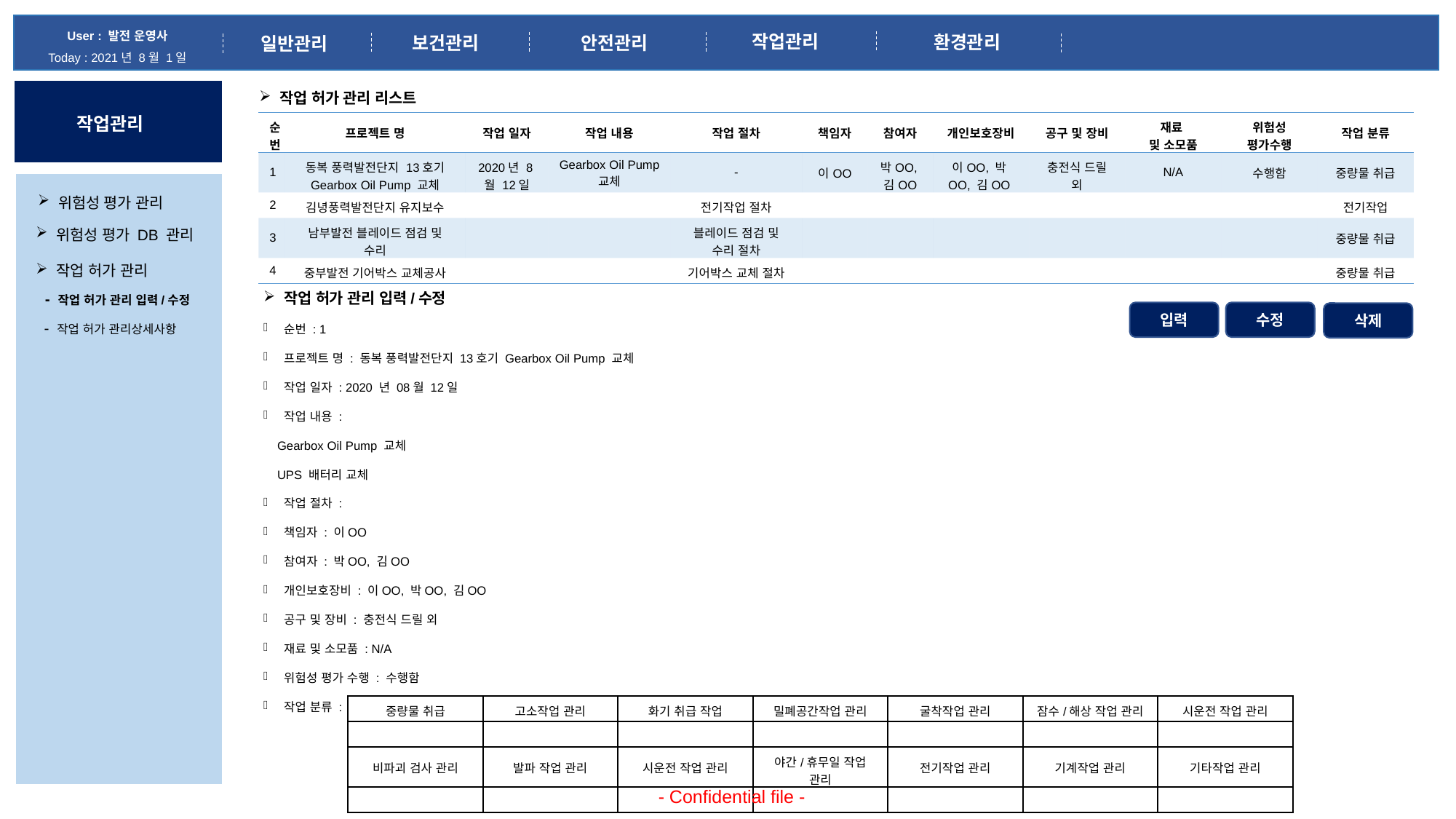

User : 발전 운영사
Today : 2021년 8월 1일
작업관리
환경관리
안전관리
보건관리
일반관리

작업 허가 관리 리스트
작업관리
| 순번 | 프로젝트 명 | 작업 일자 | 작업 내용 | 작업 절차 | 책임자 | 참여자 | 개인보호장비 | 공구 및 장비 | 재료 및 소모품 | 위험성 평가수행 | 작업 분류 |
| --- | --- | --- | --- | --- | --- | --- | --- | --- | --- | --- | --- |
| 1 | 동복 풍력발전단지 13호기 Gearbox Oil Pump 교체 | 2020년 8월 12일 | Gearbox Oil Pump 교체 | - | 이OO | 박OO,김OO | 이OO, 박OO, 김OO | 충전식 드릴 외 | N/A | 수행함 | 중량물 취급 |
| 2 | 김녕풍력발전단지 유지보수 |  |  | 전기작업 절차 |  |  |  |  |  |  | 전기작업 |
| 3 | 남부발전 블레이드 점검 및 수리 |  |  | 블레이드 점검 및 수리 절차 |  |  |  |  |  |  | 중량물 취급 |
| 4 | 중부발전 기어박스 교체공사 |  |  | 기어박스 교체 절차 |  |  |  |  |  |  | 중량물 취급 |

위험성 평가 관리
위험성 평가 DB 관리
작업 허가 관리
작업 허가 관리 입력/수정

순번 : 1

프로젝트 명 : 동복 풍력발전단지 13호기 Gearbox Oil Pump 교체

작업 일자 : 2020 년 08월 12일

작업 내용 :

    Gearbox Oil Pump 교체

    UPS 배터리 교체

작업 절차 :

책임자 : 이OO

참여자 : 박OO, 김OO

개인보호장비 : 이OO, 박OO, 김OO

공구 및 장비 : 충전식 드릴 외

재료 및 소모품 : N/A

위험성 평가 수행 : 수행함

작업 분류 :

- 작업 허가 관리 입력/수정
입력
수정
삭제
- 작업 허가 관리상세사항

| 중량물 취급 | 고소작업 관리 | 화기 취급 작업 | 밀폐공간작업 관리 | 굴착작업 관리 | 잠수/해상 작업 관리 | 시운전 작업 관리 |
| --- | --- | --- | --- | --- | --- | --- |
|  |  |  |  |  |  |  |
| 비파괴 검사 관리 | 발파 작업 관리 | 시운전 작업 관리 | 야간/휴무일 작업 관리 | 전기작업 관리 | 기계작업 관리 | 기타작업 관리 |
|  |  |  |  |  |  |  |
- Confidential file -